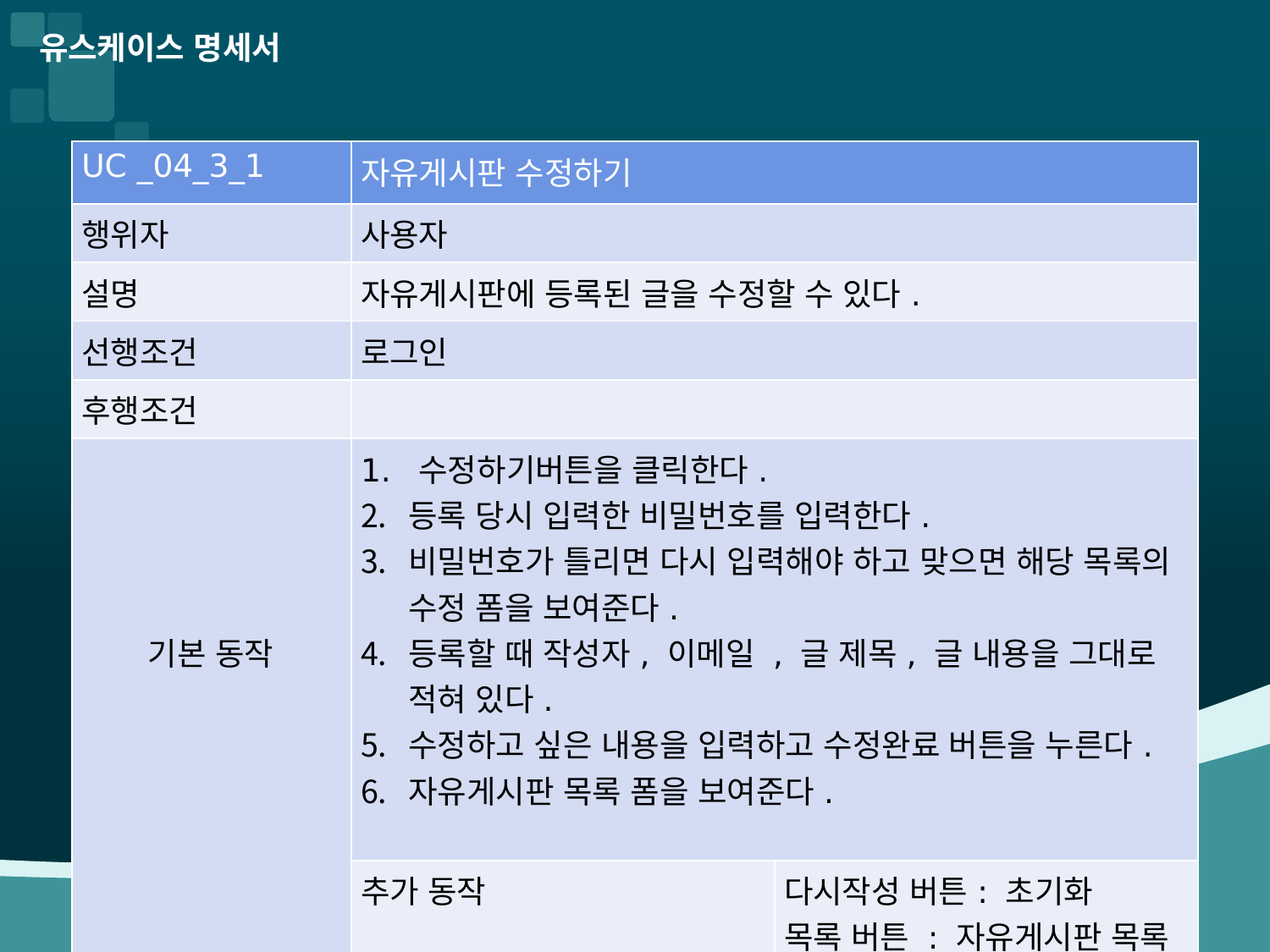

유스케이스 명세서
| UC \_04\_3\_1 | 자유게시판 수정하기 |  |
| --- | --- | --- |
| 행위자 | 사용자 |  |
| 설명 | 자유게시판에 등록된 글을 수정할 수 있다. |  |
| 선행조건 | 로그인 |  |
| 후행조건 |  |  |
| 기본 동작 | 1. 수정하기버튼을 클릭한다. 등록 당시 입력한 비밀번호를 입력한다. 비밀번호가 틀리면 다시 입력해야 하고 맞으면 해당 목록의 수정 폼을 보여준다. 등록할 때 작성자, 이메일 , 글 제목, 글 내용을 그대로 적혀 있다. 수정하고 싶은 내용을 입력하고 수정완료 버튼을 누른다. 자유게시판 목록 폼을 보여준다. | System 행위 |
|  | 추가 동작 | 다시작성 버튼: 초기화 목록 버튼 : 자유게시판 목록 |